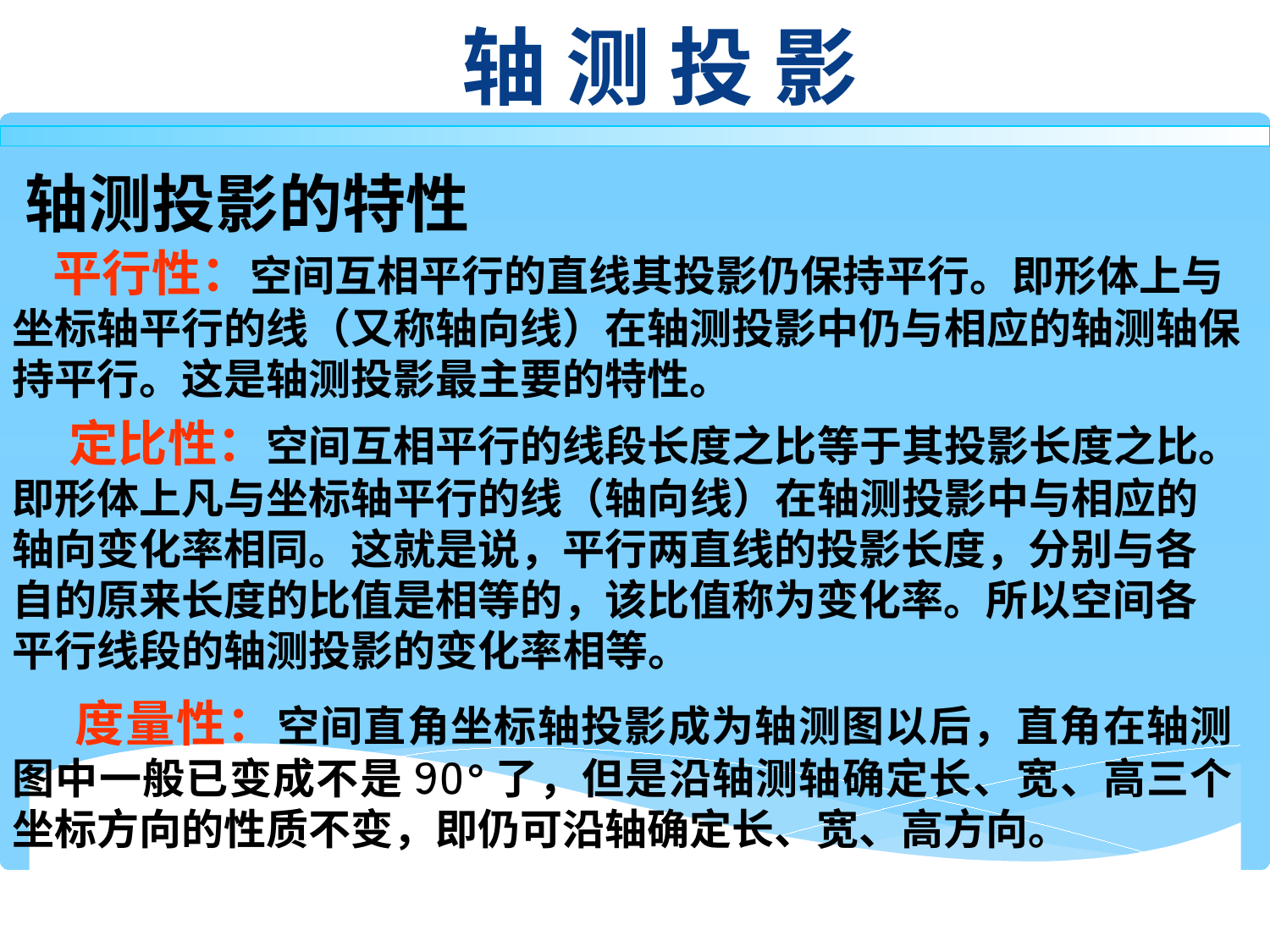

轴 测 投 影

轴测投影的特性
    平行性：空间互相平行的直线其投影仍保持平行。即形体上与坐标轴平行的线（又称轴向线）在轴测投影中仍与相应的轴测轴保持平行。这是轴测投影最主要的特性。
    定比性：空间互相平行的线段长度之比等于其投影长度之比。即形体上凡与坐标轴平行的线（轴向线）在轴测投影中与相应的轴向变化率相同。这就是说，平行两直线的投影长度，分别与各自的原来长度的比值是相等的，该比值称为变化率。所以空间各平行线段的轴测投影的变化率相等。
    度量性：空间直角坐标轴投影成为轴测图以后，直角在轴测图中一般已变成不是90°了，但是沿轴测轴确定长、宽、高三个坐标方向的性质不变，即仍可沿轴确定长、宽、高方向。